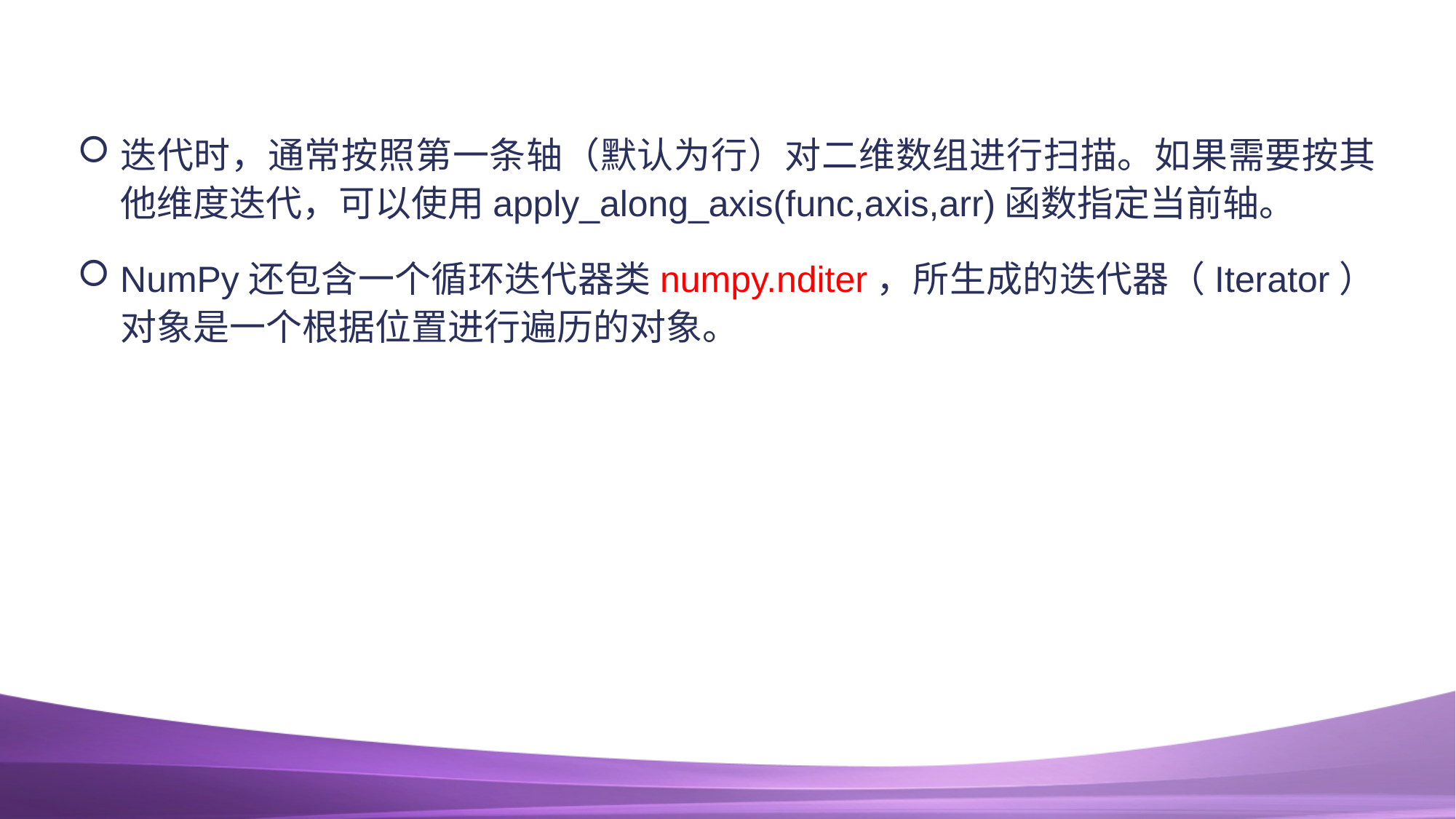

#
迭代时，通常按照第一条轴（默认为行）对二维数组进行扫描。如果需要按其他维度迭代，可以使用apply_along_axis(func,axis,arr)函数指定当前轴。
NumPy还包含一个循环迭代器类numpy.nditer，所生成的迭代器（Iterator）对象是一个根据位置进行遍历的对象。